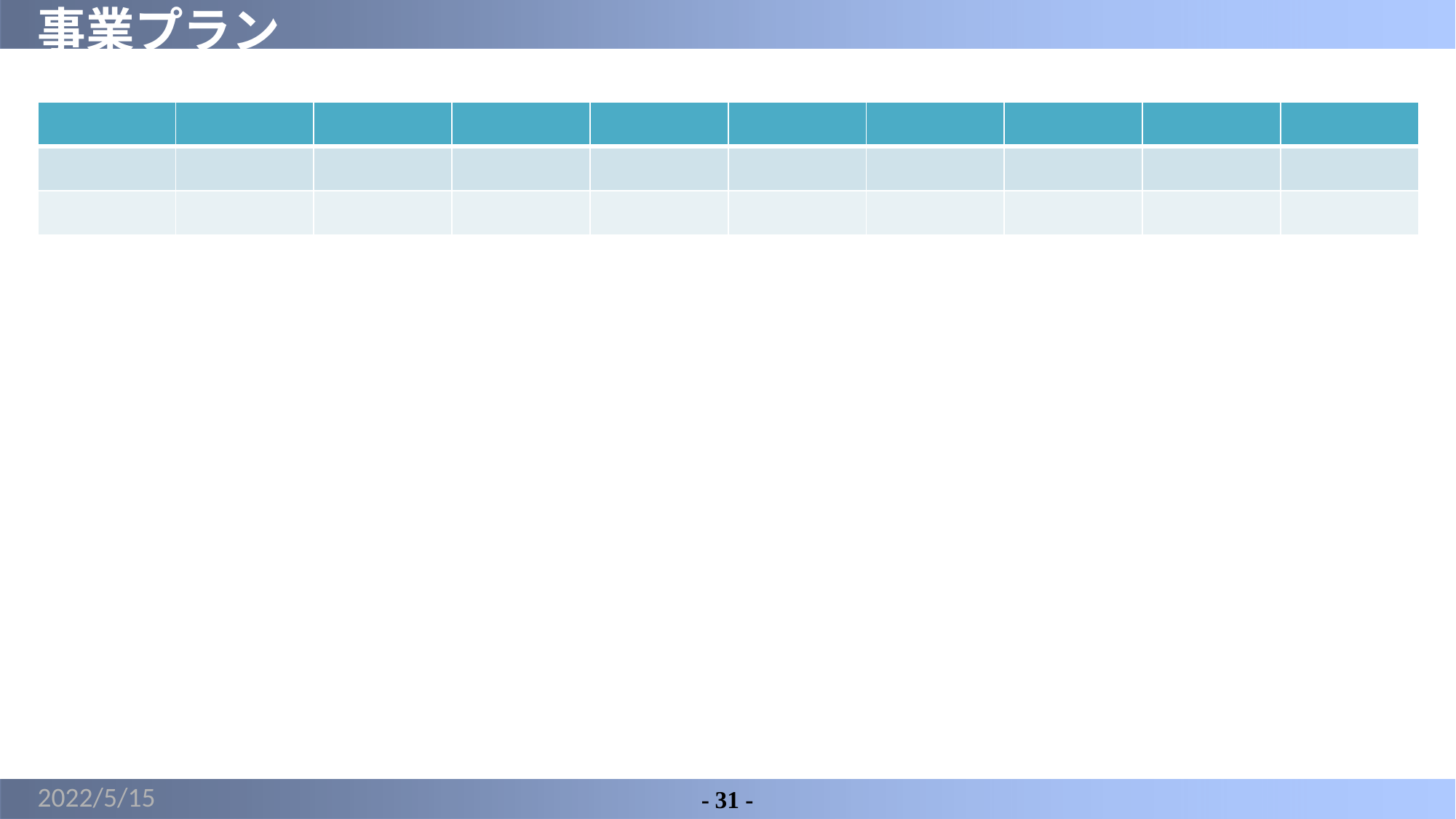

# 事業プラン
|  |  |  |  |  |  |  |  |  |  |
| --- | --- | --- | --- | --- | --- | --- | --- | --- | --- |
|  |  |  |  |  |  |  |  |  |  |
|  |  |  |  |  |  |  |  |  |  |
2022/5/15
- 31 -